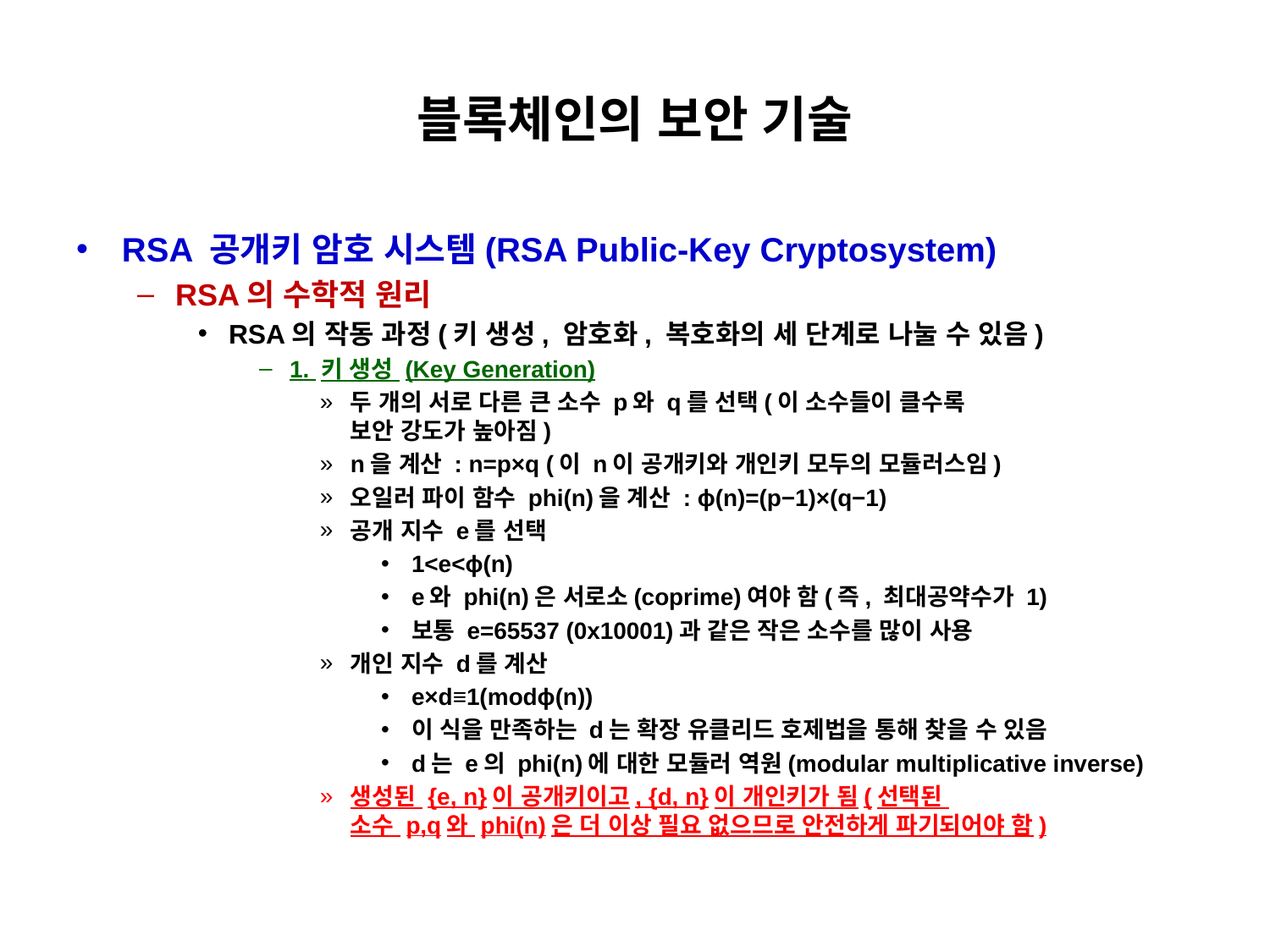

# 블록체인의 보안 기술
RSA 공개키 암호 시스템(RSA Public-Key Cryptosystem)
RSA의 수학적 원리
RSA의 작동 과정(키 생성, 암호화, 복호화의 세 단계로 나눌 수 있음)
1. 키 생성 (Key Generation)
두 개의 서로 다른 큰 소수 p와 q를 선택(이 소수들이 클수록
보안 강도가 높아짐)
n을 계산 : n=p×q (이 n이 공개키와 개인키 모두의 모듈러스임)
오일러 파이 함수 phi(n)을 계산 : ϕ(n)=(p−1)×(q−1)
공개 지수 e를 선택
1<e<ϕ(n)
e와 phi(n)은 서로소(coprime)여야 함(즉, 최대공약수가 1)
보통 e=65537 (0x10001)과 같은 작은 소수를 많이 사용
개인 지수 d를 계산
e×d≡1(modϕ(n))
이 식을 만족하는 d는 확장 유클리드 호제법을 통해 찾을 수 있음
d는 e의 phi(n)에 대한 모듈러 역원(modular multiplicative inverse)
생성된 {e, n}이 공개키이고, {d, n}이 개인키가 됨(선택된
소수 p,q와 phi(n)은 더 이상 필요 없으므로 안전하게 파기되어야 함)